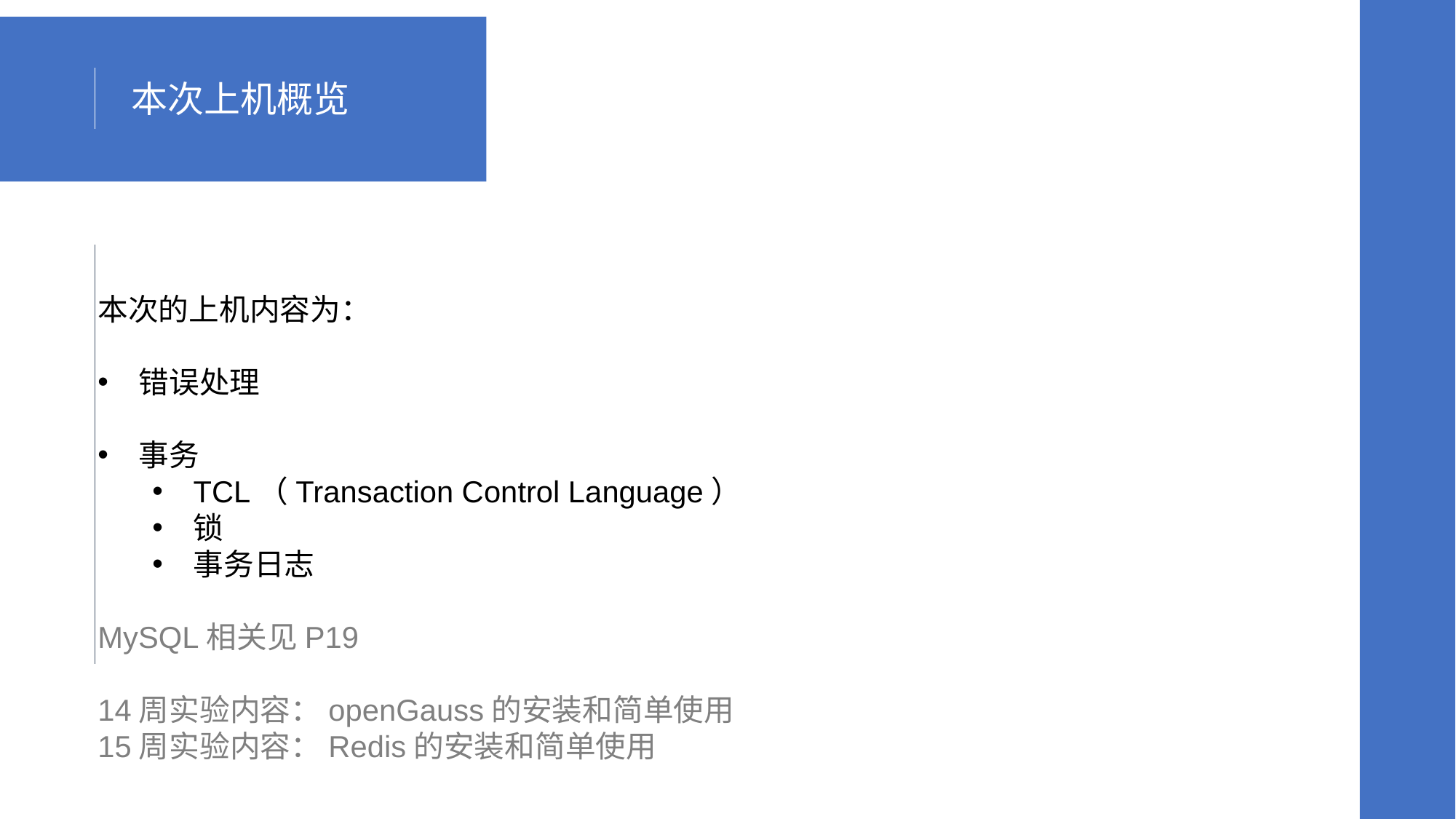

本次上机概览
本次的上机内容为：

错误处理

事务
TCL（Transaction Control Language）
锁
事务日志

MySQL相关见P19

14周实验内容：openGauss的安装和简单使用
15周实验内容：Redis的安装和简单使用